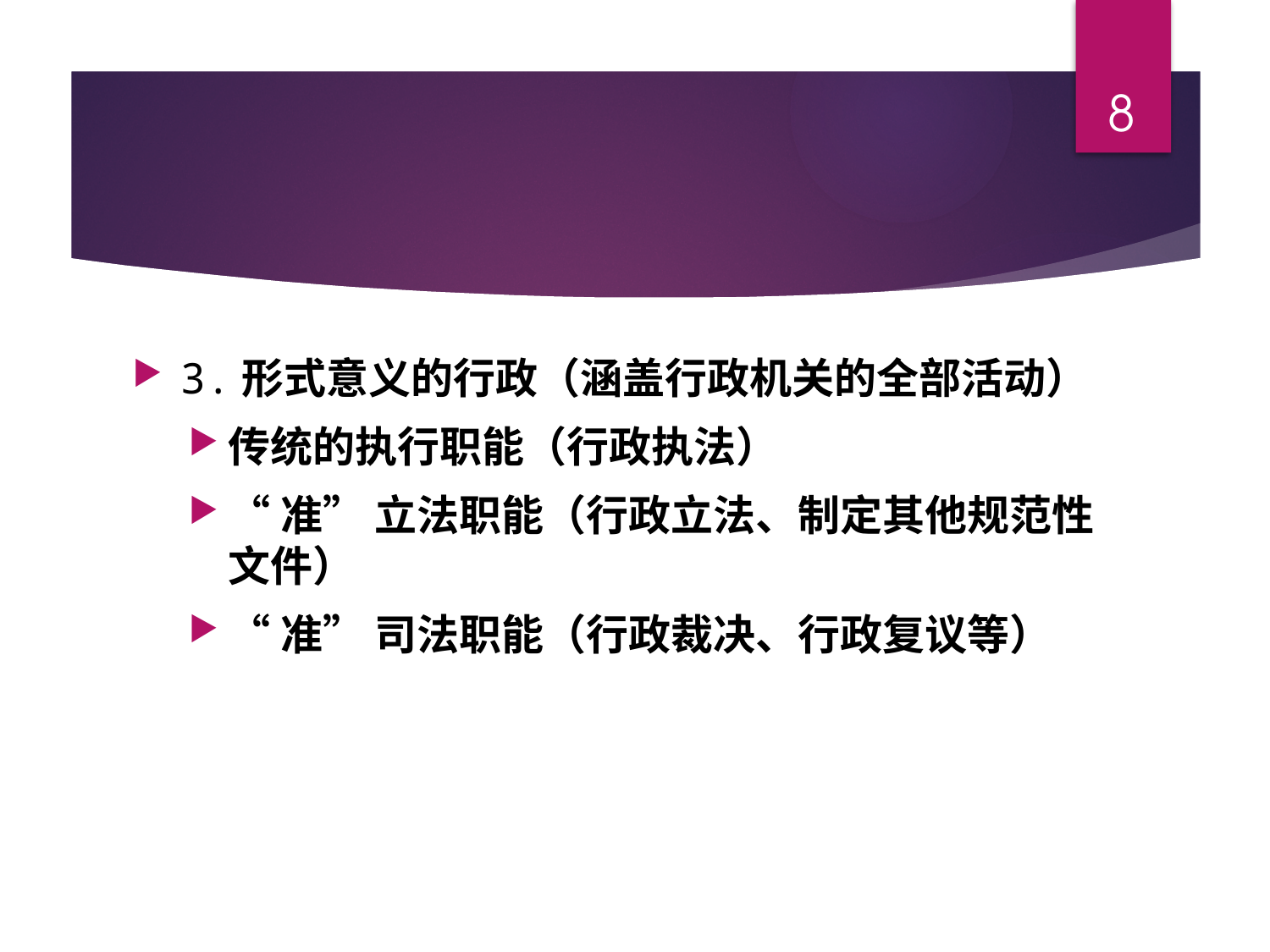

8
#
3.形式意义的行政（涵盖行政机关的全部活动）
传统的执行职能（行政执法）
“准” 立法职能（行政立法、制定其他规范性文件）
“准” 司法职能（行政裁决、行政复议等）